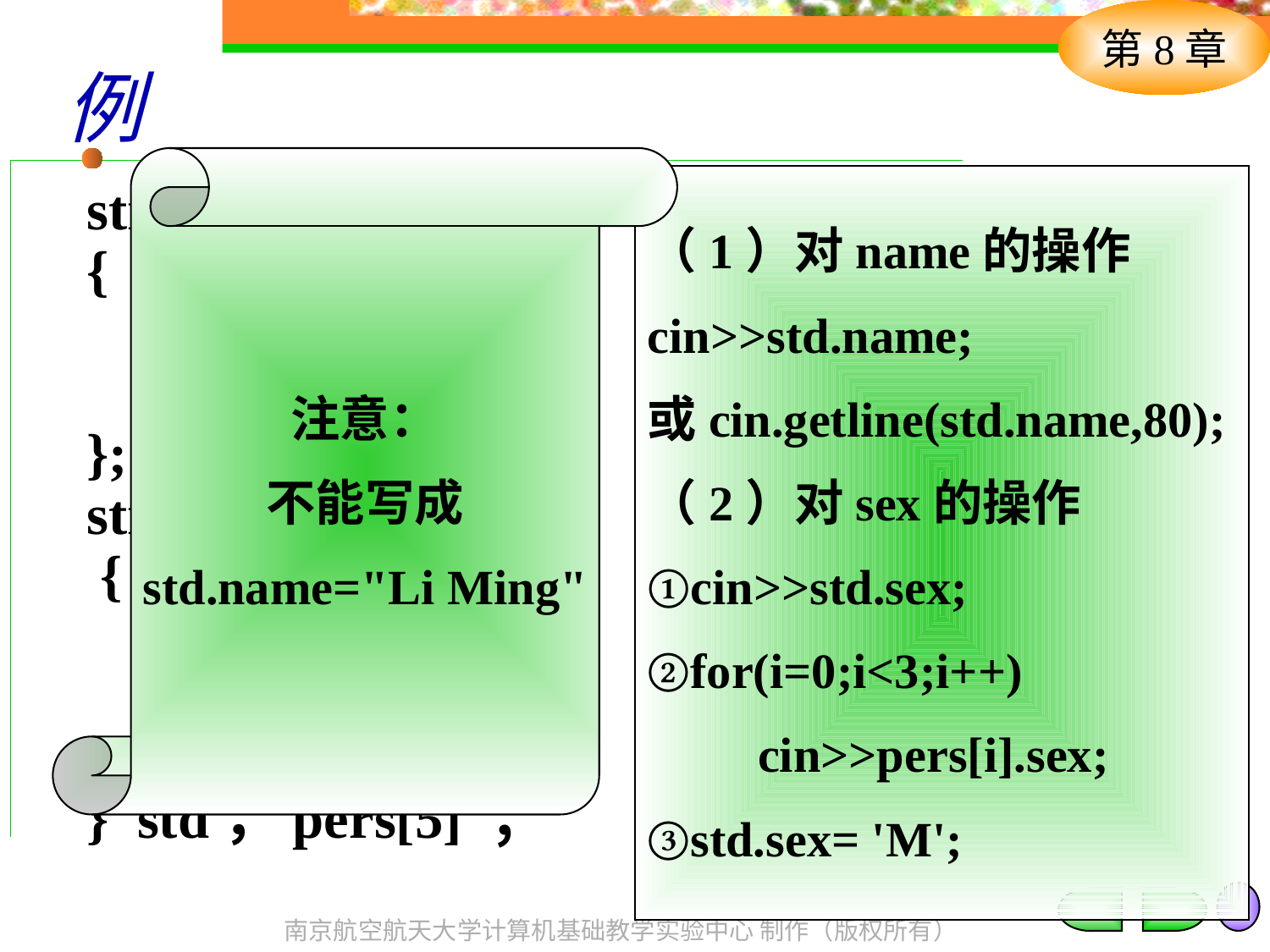

# 例
注意：
不能写成
std.name="Li Ming"
（1）对name的操作
cin>>std.name;
或cin.getline(std.name,80);
（2）对sex的操作
①cin>>std.sex;
②for(i=0;i<3;i++)
         cin>>pers[i].sex;
③std.sex= 'M';
struct  data
{   int  month;
     int day;
     int year;
};
struct student
 { char  name[20];
    char  sex;
    data birthday;
    int  sc[4]；
}  std，pers[5] ；